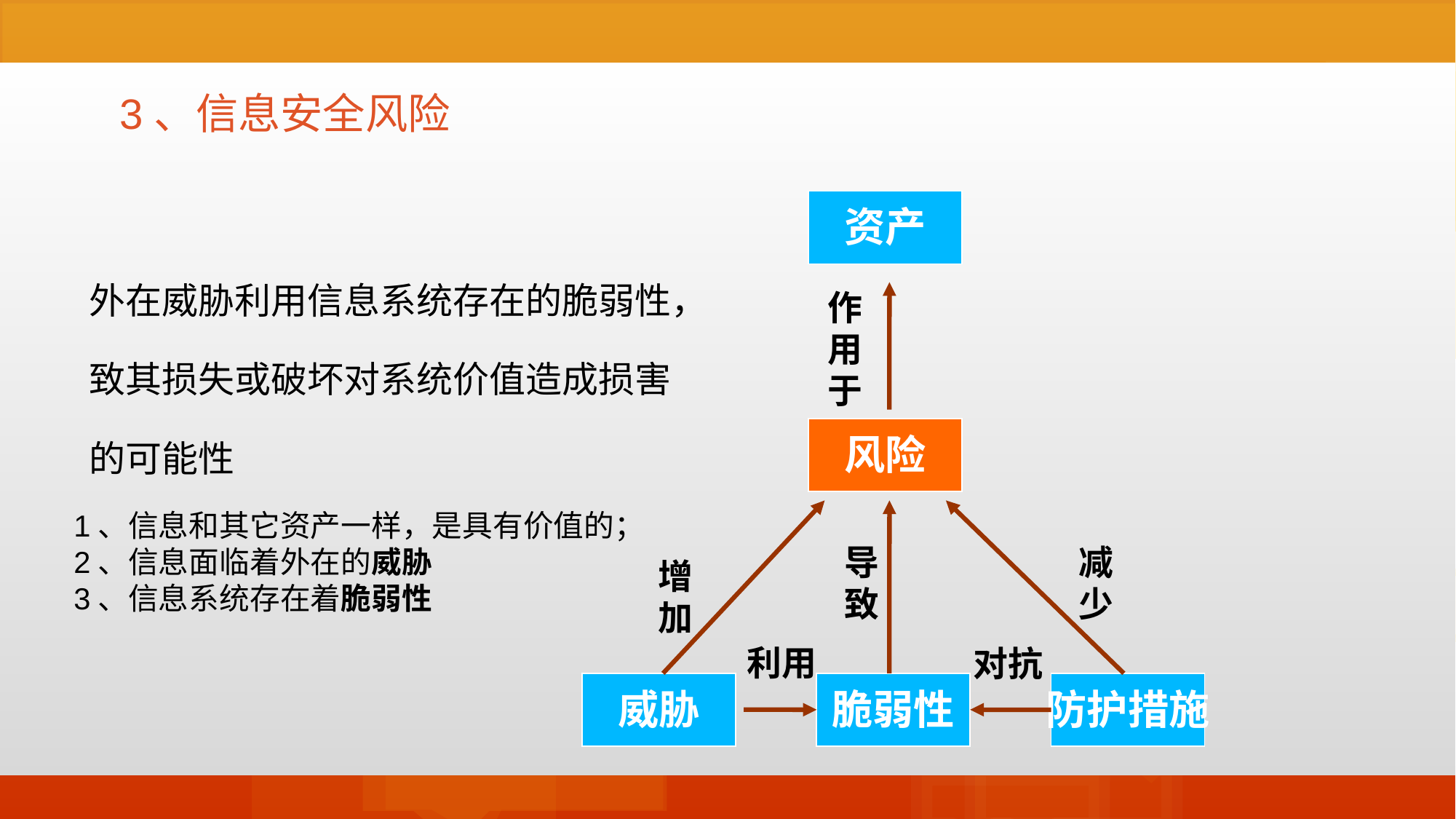

3、信息安全风险
资产
作用于

风险

导致
减少
增加
利用
对抗
威胁
脆弱性
防护措施

外在威胁利用信息系统存在的脆弱性，致其损失或破坏对系统价值造成损害的可能性
1、信息和其它资产一样，是具有价值的；
2、信息面临着外在的威胁
3、信息系统存在着脆弱性